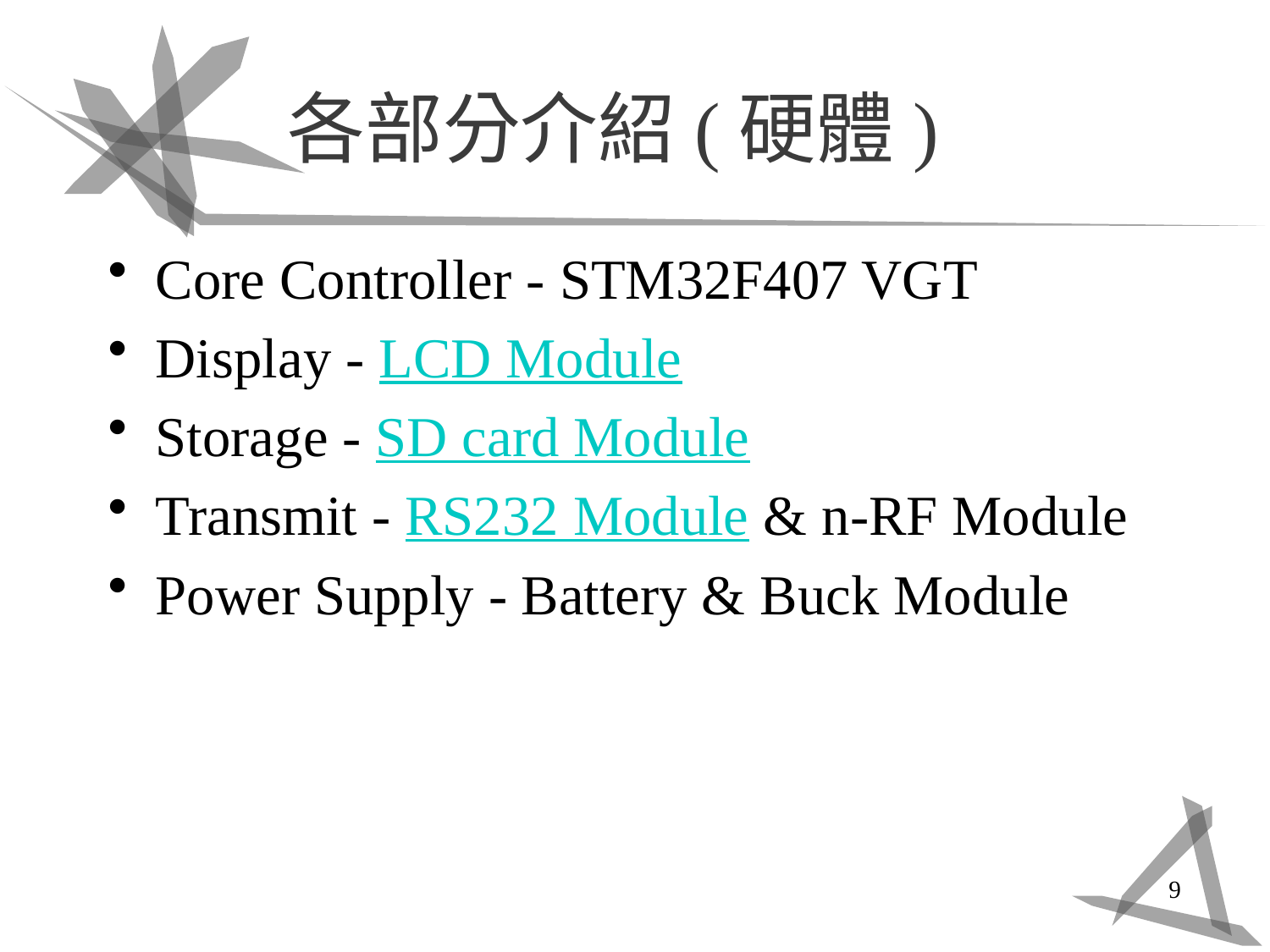

# 各部分介紹(硬體)
Core Controller - STM32F407 VGT
Display - LCD Module
Storage - SD card Module
Transmit - RS232 Module & n-RF Module
Power Supply - Battery & Buck Module

9